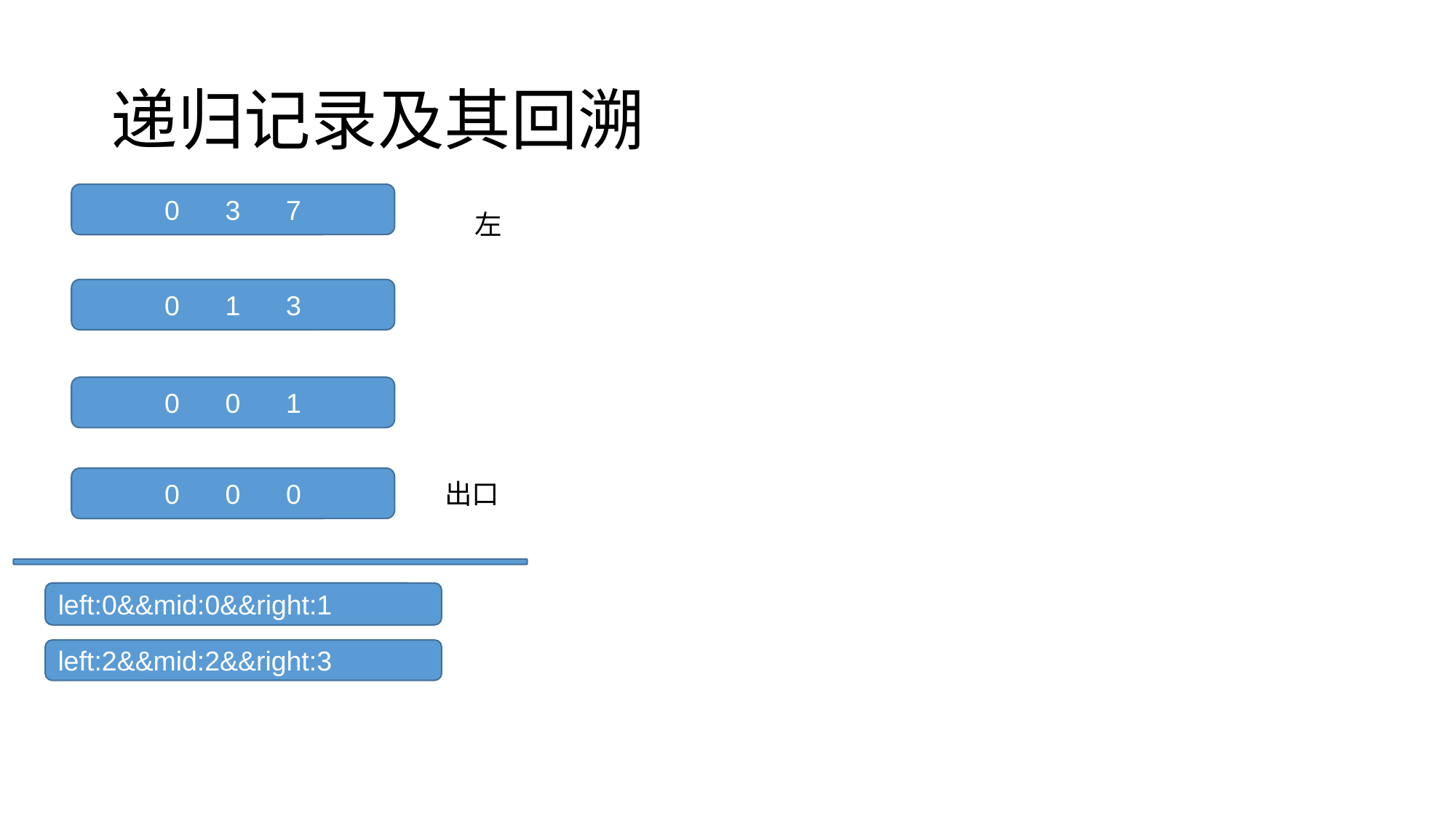

# 递归记录及其回溯
0      3      7
左
0      1      3
0      0      1
0      0      0
出口

left:0&&mid:0&&right:1
left:2&&mid:2&&right:3